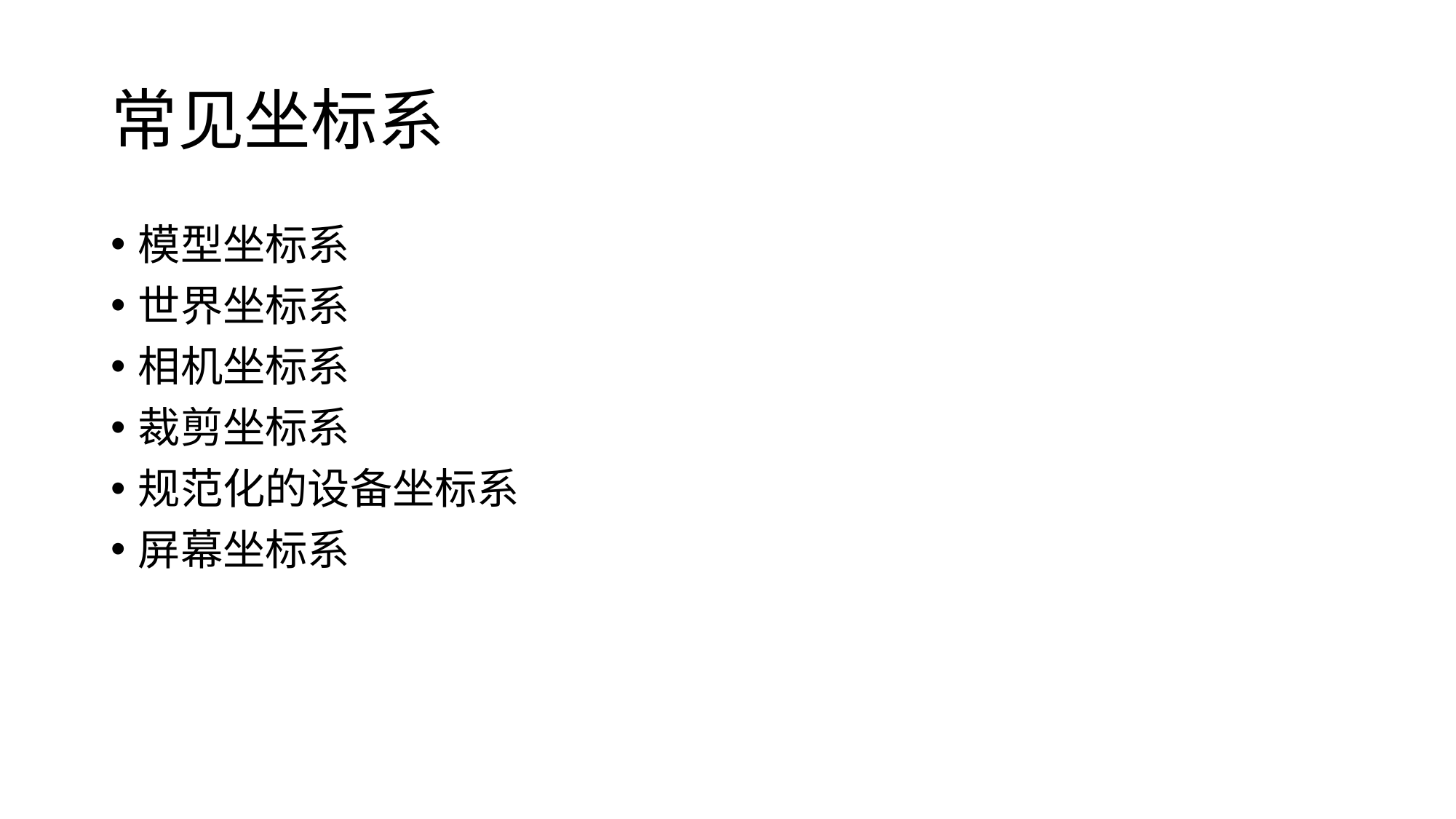

# 常见坐标系
模型坐标系
世界坐标系
相机坐标系
裁剪坐标系
规范化的设备坐标系
屏幕坐标系